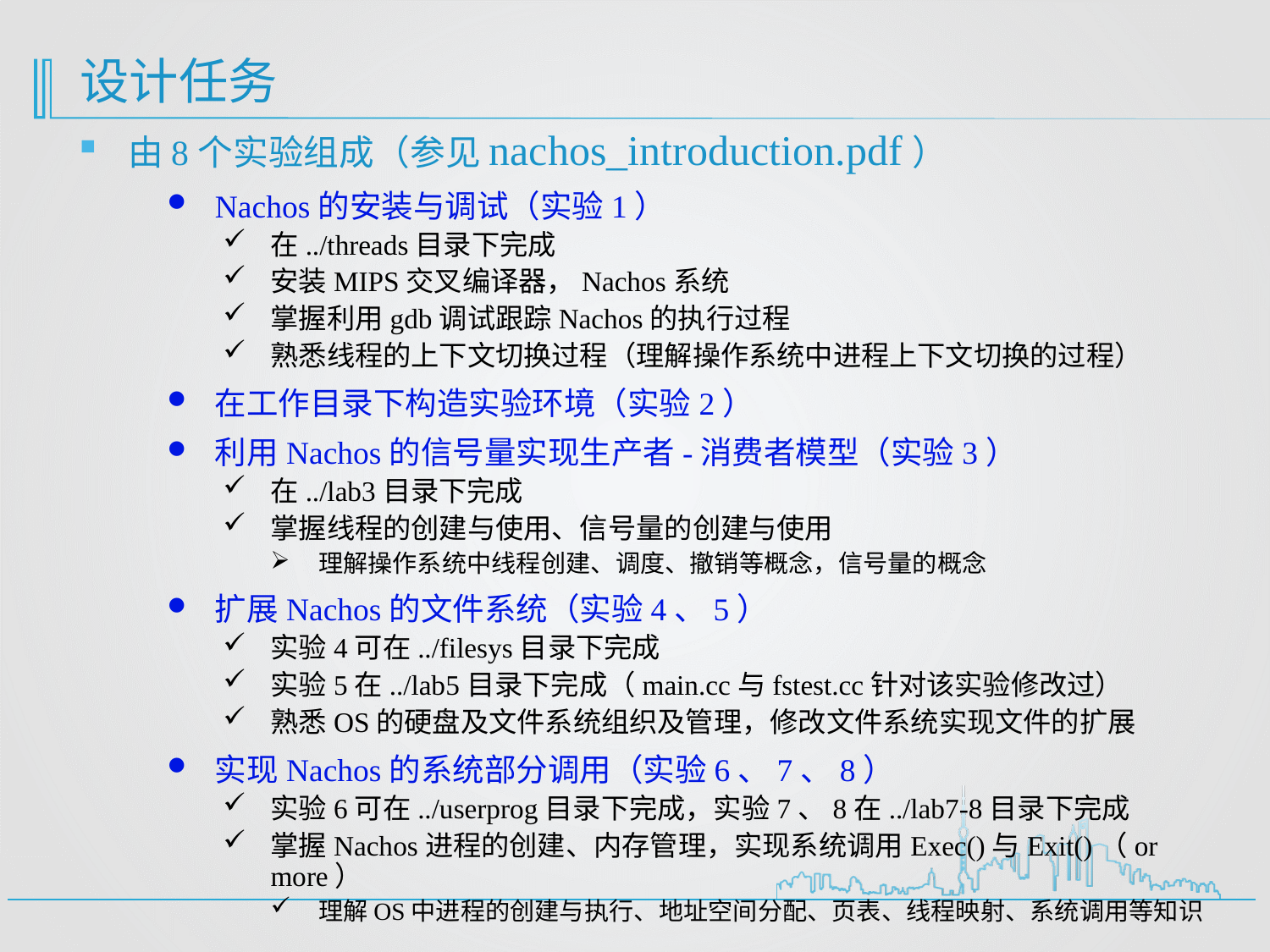

# 设计任务
由8个实验组成（参见nachos_introduction.pdf）
Nachos的安装与调试（实验1）
在../threads目录下完成
安装MIPS交叉编译器，Nachos系统
掌握利用gdb调试跟踪Nachos的执行过程
熟悉线程的上下文切换过程（理解操作系统中进程上下文切换的过程）
在工作目录下构造实验环境（实验2）
利用Nachos的信号量实现生产者-消费者模型（实验3）
在../lab3目录下完成
掌握线程的创建与使用、信号量的创建与使用
理解操作系统中线程创建、调度、撤销等概念，信号量的概念
扩展Nachos的文件系统（实验4、5）
实验4可在../filesys目录下完成
实验5在../lab5目录下完成（main.cc与fstest.cc针对该实验修改过）
熟悉OS的硬盘及文件系统组织及管理，修改文件系统实现文件的扩展
实现Nachos的系统部分调用（实验6、7、8）
实验6可在../userprog目录下完成，实验7、8在../lab7-8目录下完成
掌握Nachos进程的创建、内存管理，实现系统调用Exec()与Exit()（or more）
理解OS中进程的创建与执行、地址空间分配、页表、线程映射、系统调用等知识